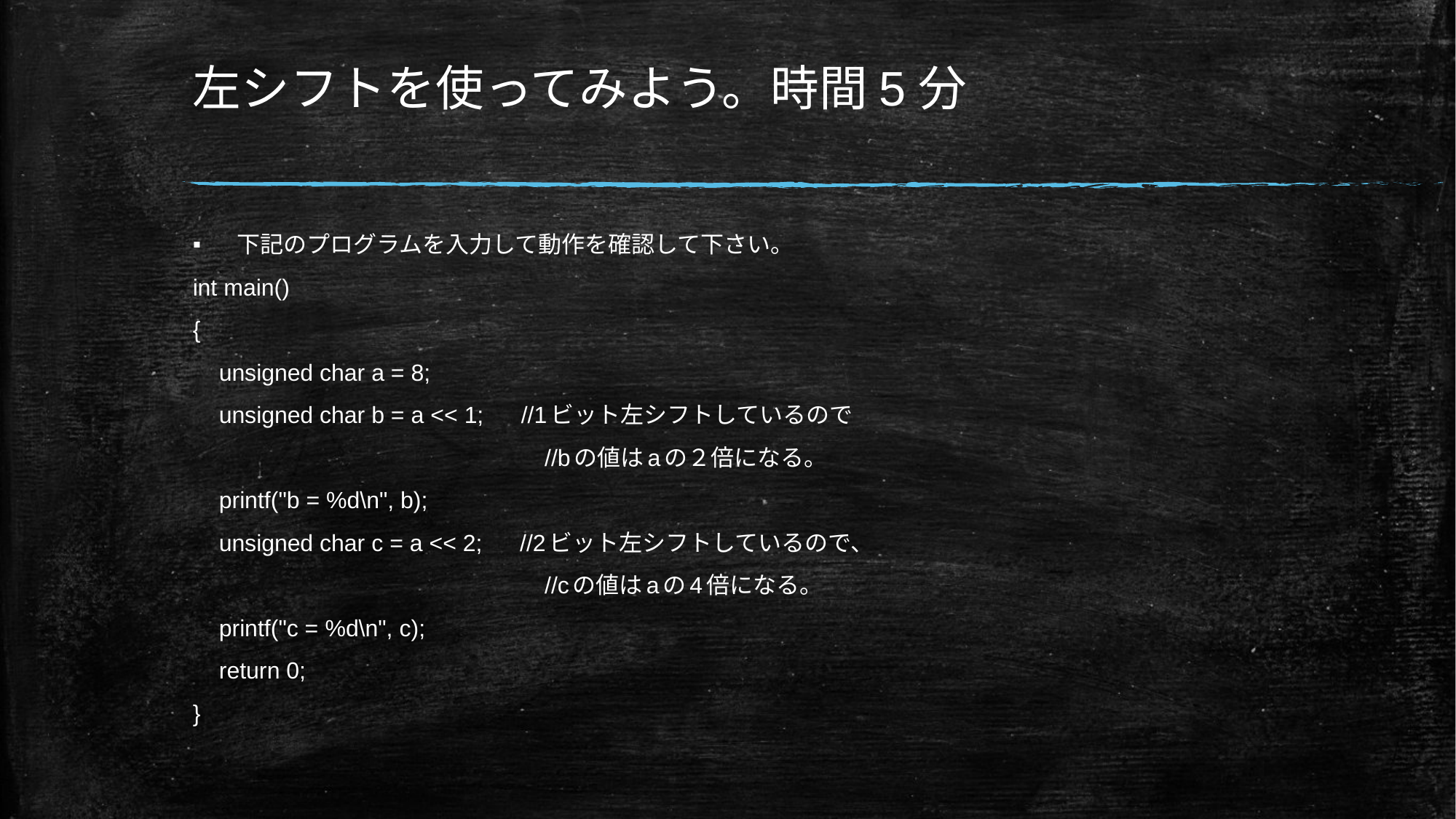

# 左シフトを使ってみよう。時間5分
下記のプログラムを入力して動作を確認して下さい。
int main()
{
    unsigned char a = 8;
    unsigned char b = a << 1; 　//1ビット左シフトしているので
                              　　　　　　　　//bの値はaの２倍になる。
    printf("b = %d\n", b);
    unsigned char c = a << 2; 　//2ビット左シフトしているので、
                              　　　　　　　　//cの値はaの4倍になる。
    printf("c = %d\n", c);
    return 0;
}